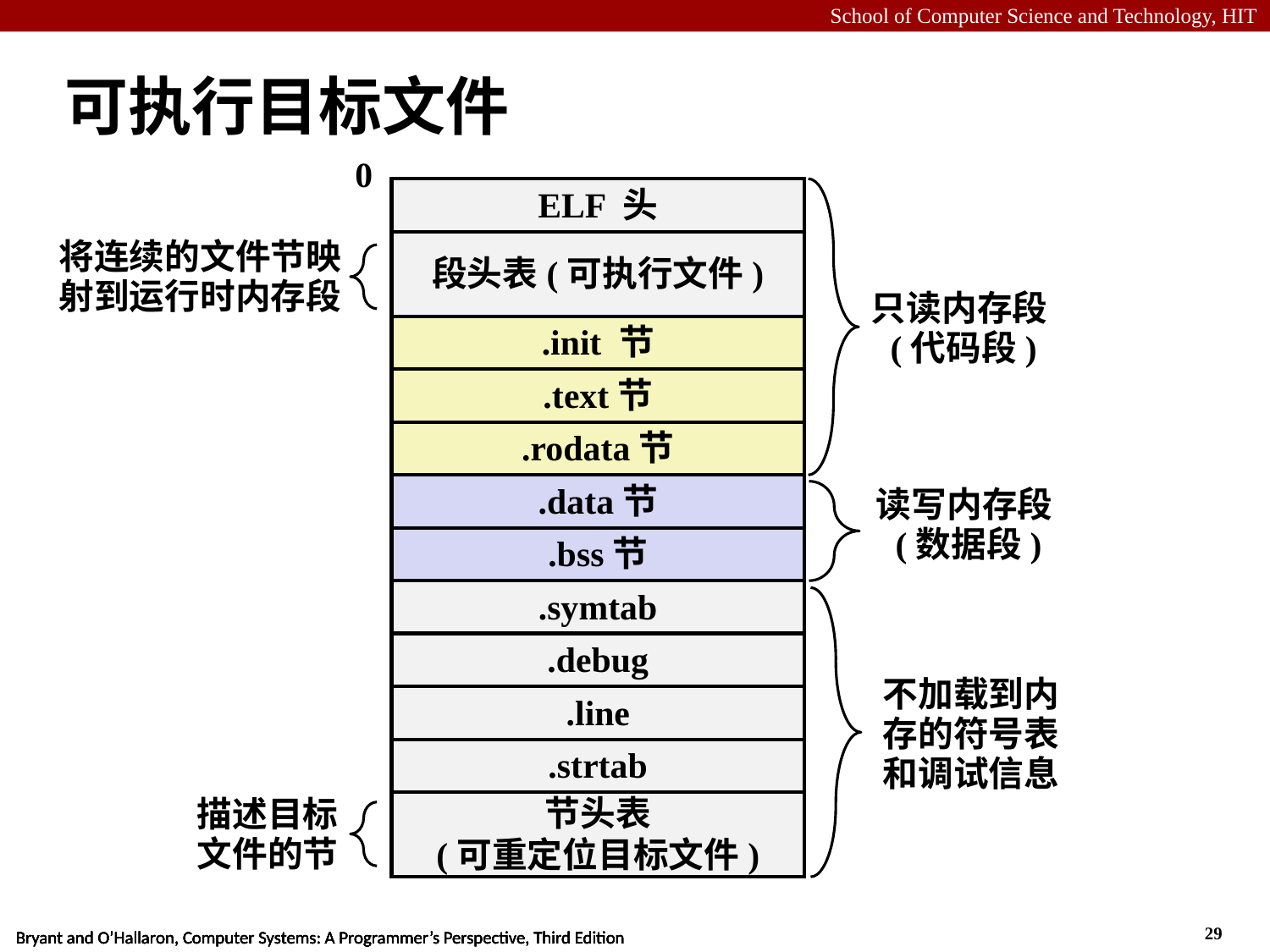

# 可执行目标文件
0
ELF 头
段头表(可执行文件)
.init 节
.text节
.rodata节
.data节
.bss节
.symtab
.debug
.line
.strtab
节头表
(可重定位目标文件)

只读内存段(代码段)

将连续的文件节映射到运行时内存段

读写内存段(数据段)

不加载到内存的符号表和调试信息
描述目标文件的节